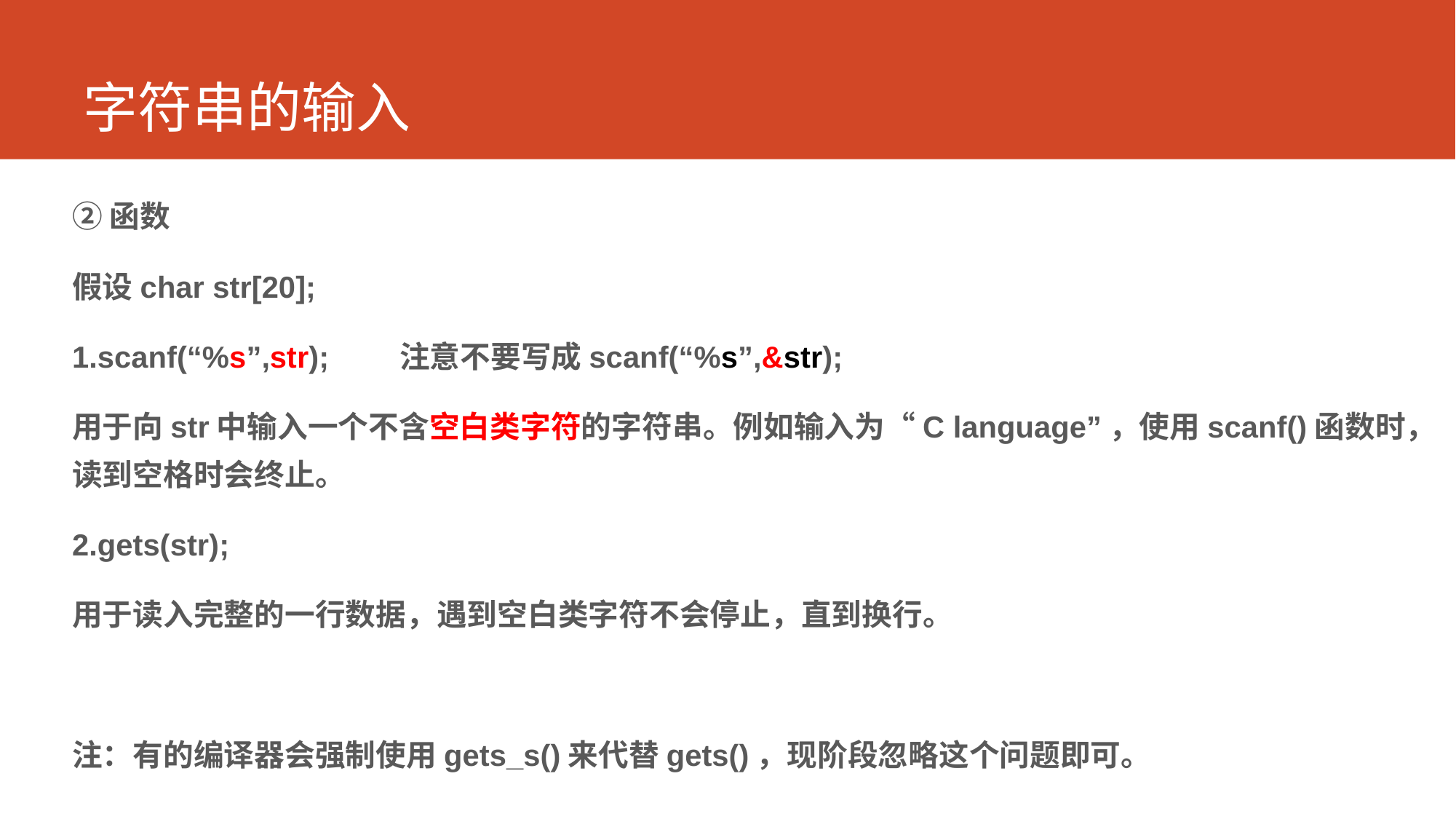

# 字符串的输入
②函数
假设char str[20];
1.scanf(“%s”,str);	注意不要写成scanf(“%s”,&str);
用于向str中输入一个不含空白类字符的字符串。例如输入为“C language”，使用scanf()函数时，读到空格时会终止。
2.gets(str);
用于读入完整的一行数据，遇到空白类字符不会停止，直到换行。

注：有的编译器会强制使用gets_s()来代替gets()，现阶段忽略这个问题即可。